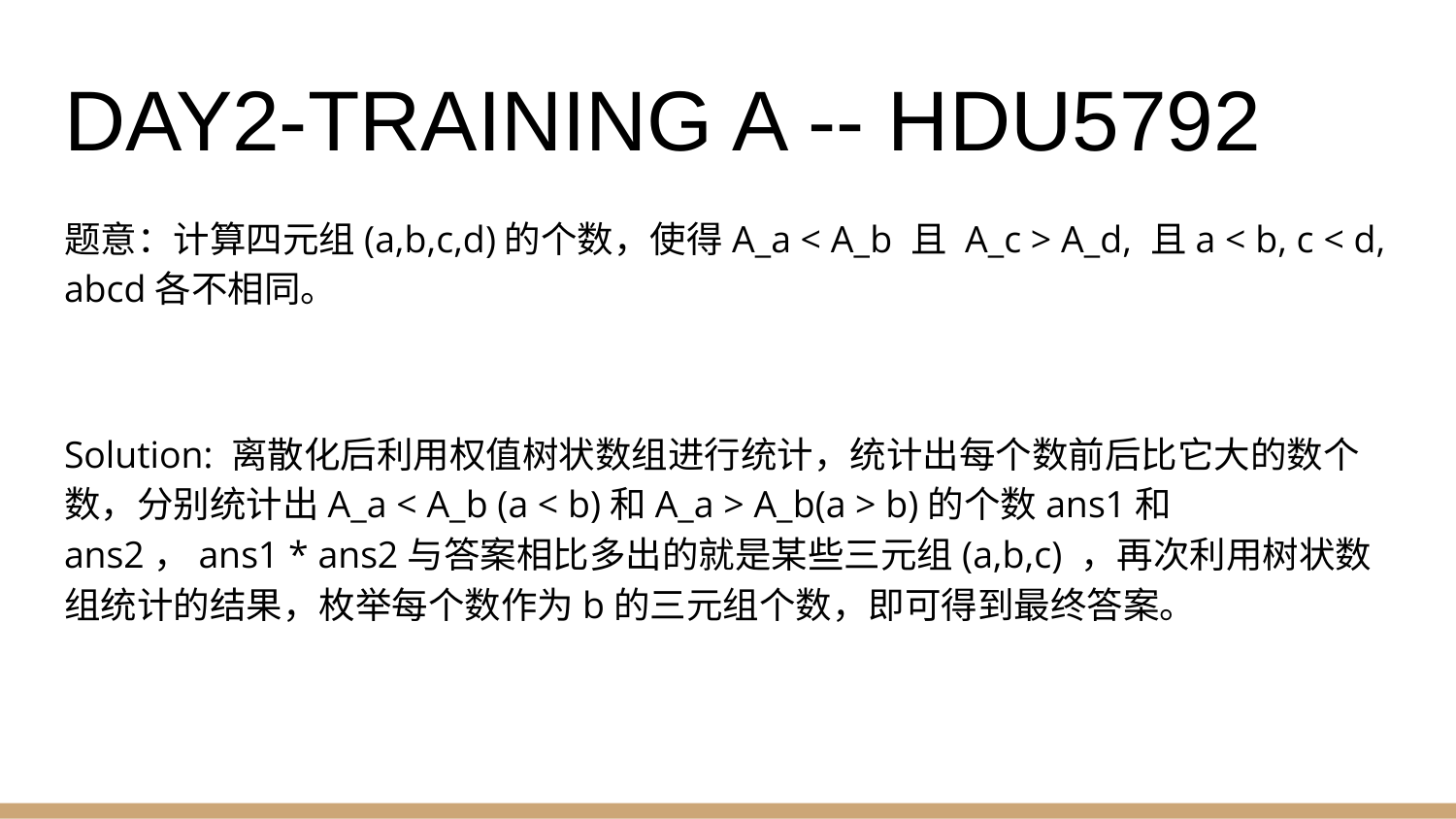

# DAY2-TRAINING A -- HDU5792
题意：计算四元组(a,b,c,d)的个数，使得A_a < A_b 且 A_c > A_d, 且a < b, c < d, abcd各不相同。

Solution: 离散化后利用权值树状数组进行统计，统计出每个数前后比它大的数个数，分别统计出A_a < A_b (a < b)和A_a > A_b(a > b)的个数ans1和ans2，ans1 * ans2与答案相比多出的就是某些三元组(a,b,c) ，再次利用树状数组统计的结果，枚举每个数作为b的三元组个数，即可得到最终答案。